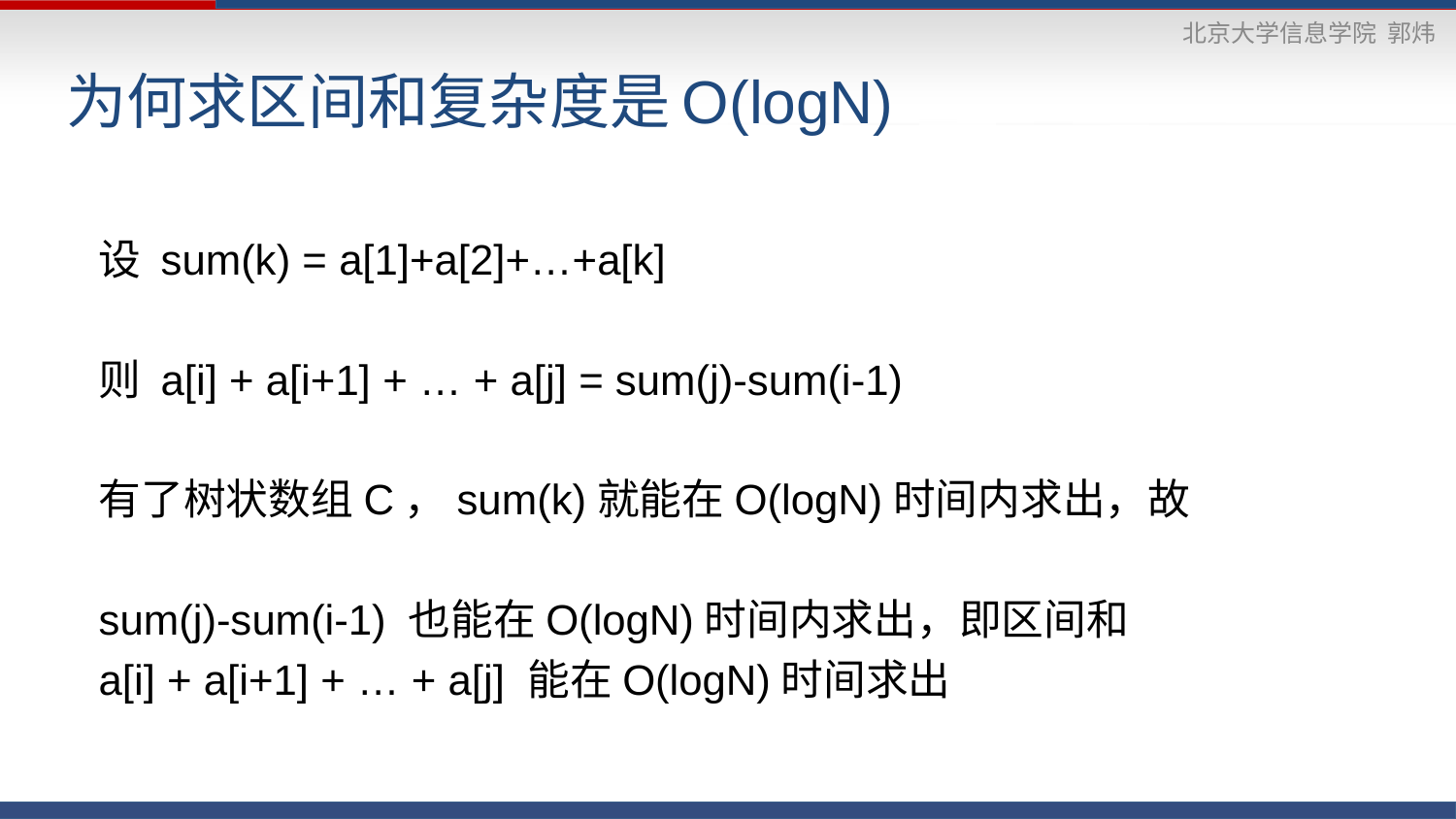

# 为何求区间和复杂度是O(logN)

设 sum(k) = a[1]+a[2]+…+a[k]

则 a[i] + a[i+1] + … + a[j] = sum(j)-sum(i-1)

有了树状数组C，sum(k)就能在O(logN)时间内求出，故

sum(j)-sum(i-1) 也能在O(logN)时间内求出，即区间和
a[i] + a[i+1] + … + a[j] 能在O(logN)时间求出